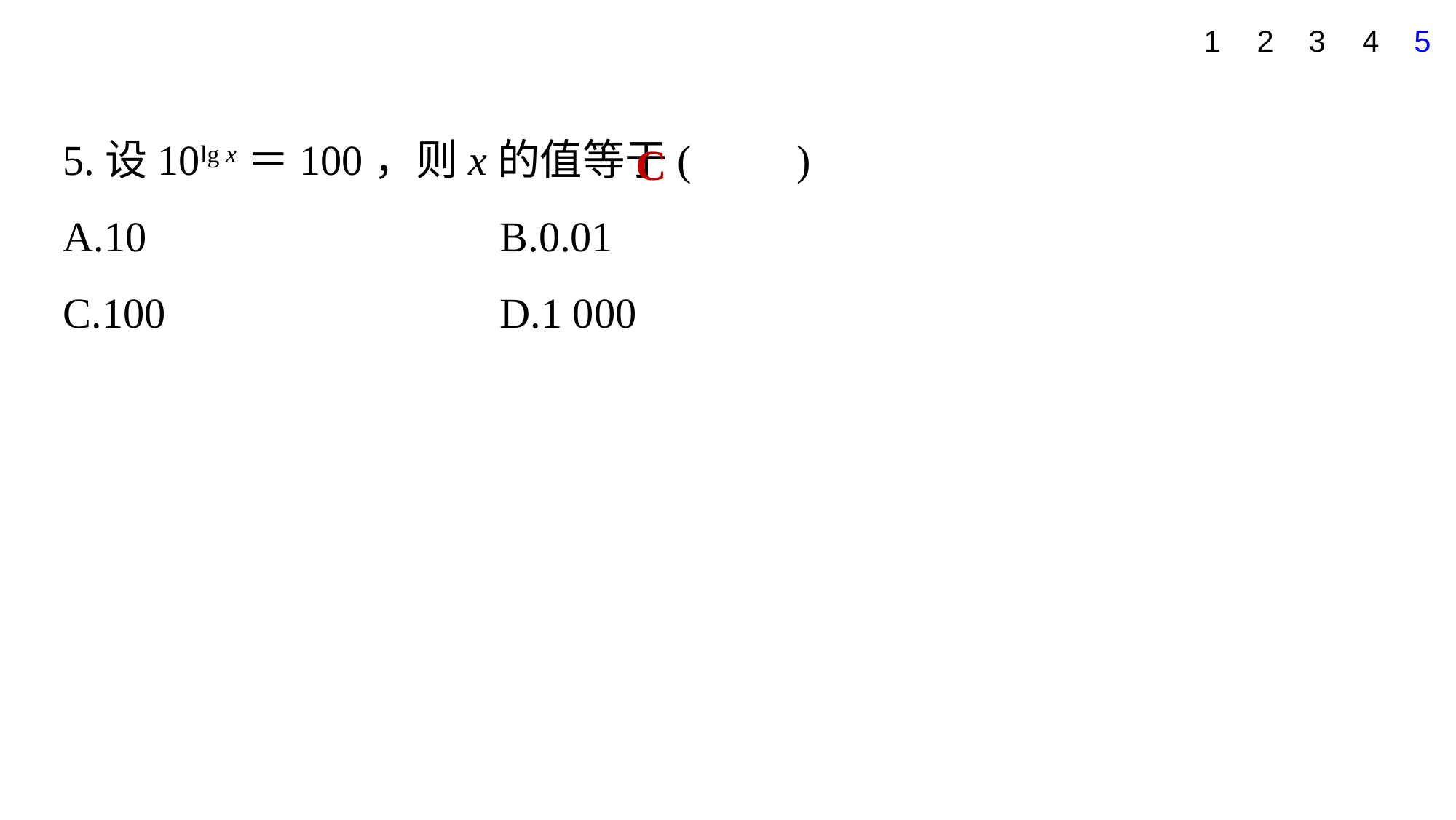

4
5
1
2
3
5.设10lg x＝100，则x的值等于(　　)
A.10  			B.0.01
C.100  			D.1 000
C